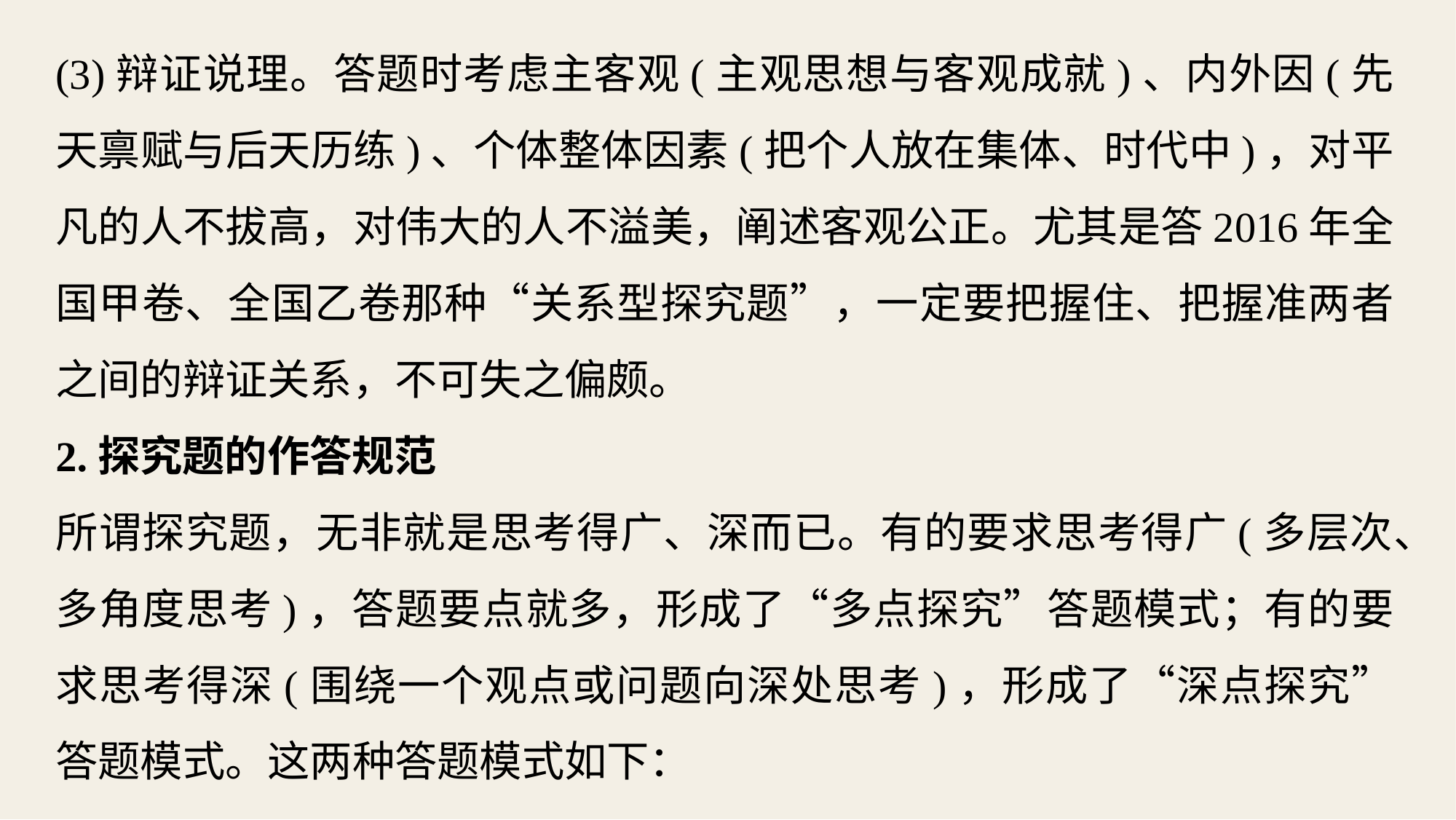

(3)辩证说理。答题时考虑主客观(主观思想与客观成就)、内外因(先天禀赋与后天历练)、个体整体因素(把个人放在集体、时代中)，对平凡的人不拔高，对伟大的人不溢美，阐述客观公正。尤其是答2016年全国甲卷、全国乙卷那种“关系型探究题”，一定要把握住、把握准两者之间的辩证关系，不可失之偏颇。
2.探究题的作答规范
所谓探究题，无非就是思考得广、深而已。有的要求思考得广(多层次、多角度思考)，答题要点就多，形成了“多点探究”答题模式；有的要求思考得深(围绕一个观点或问题向深处思考)，形成了“深点探究”答题模式。这两种答题模式如下：